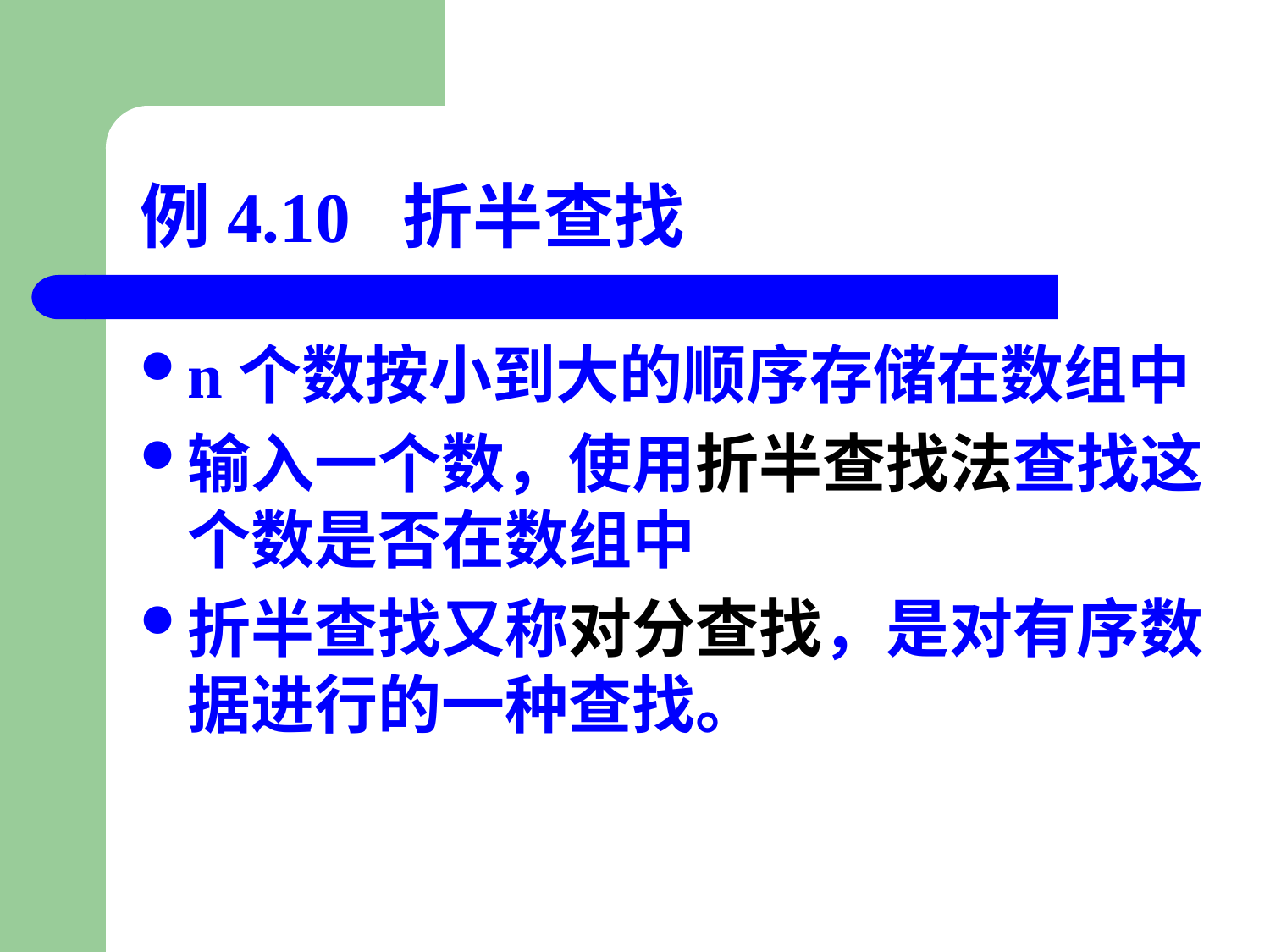

# 例4.10  折半查找
n个数按小到大的顺序存储在数组中
输入一个数，使用折半查找法查找这个数是否在数组中
折半查找又称对分查找，是对有序数据进行的一种查找。